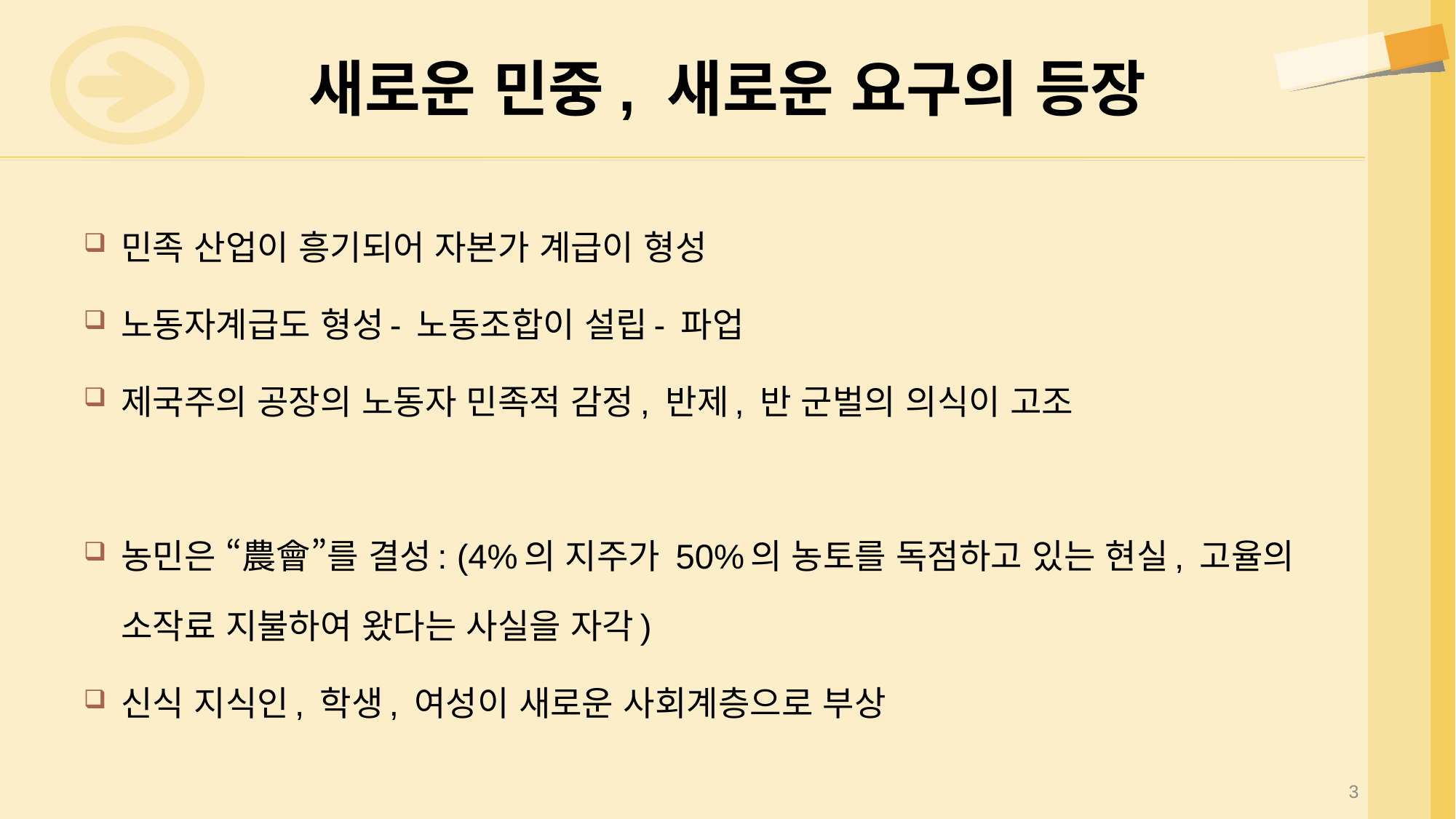

# 새로운 민중, 새로운 요구의 등장
민족 산업이 흥기되어 자본가 계급이 형성
노동자계급도 형성- 노동조합이 설립- 파업
제국주의 공장의 노동자 민족적 감정, 반제, 반 군벌의 의식이 고조

농민은 “農會”를 결성: (4%의 지주가 50%의 농토를 독점하고 있는 현실, 고율의 소작료 지불하여 왔다는 사실을 자각)
신식 지식인, 학생, 여성이 새로운 사회계층으로 부상

3